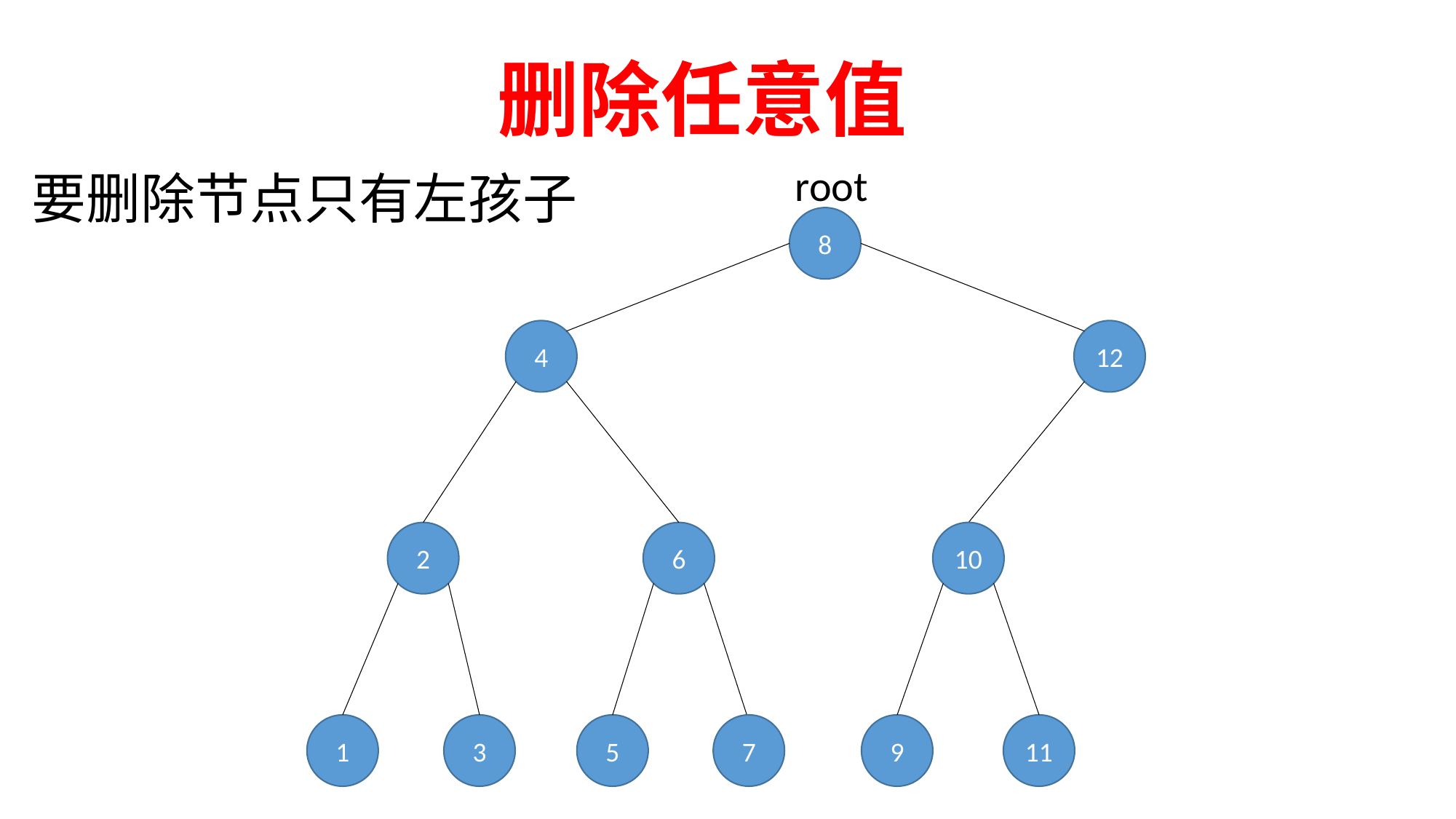

删除任意值
root
要删除节点只有左孩子

8
4
12
2
6
10
9
11
1
7
3
5